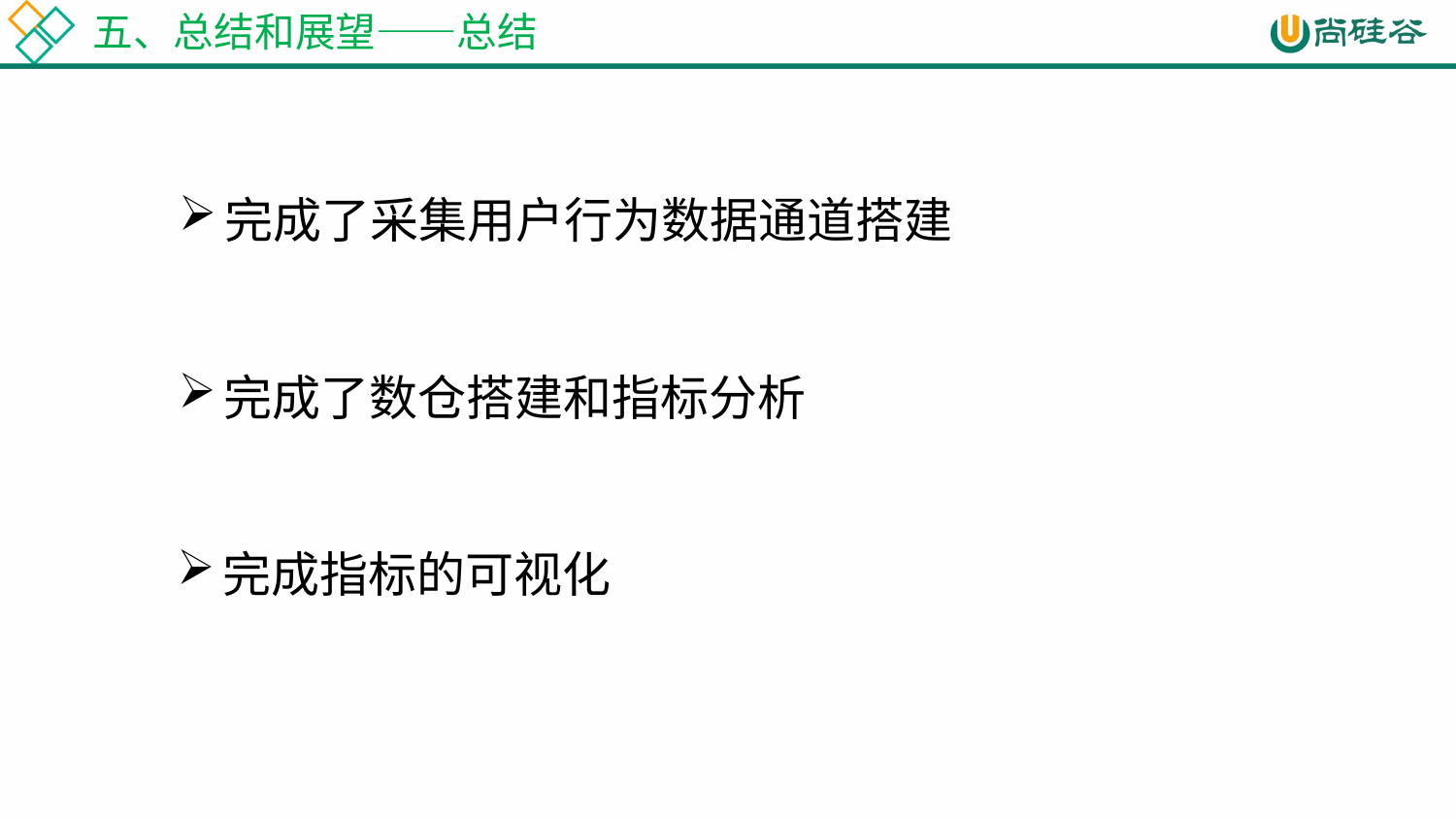

五、总结和展望——总结
完成了采集用户行为数据通道搭建
完成了数仓搭建和指标分析
完成指标的可视化